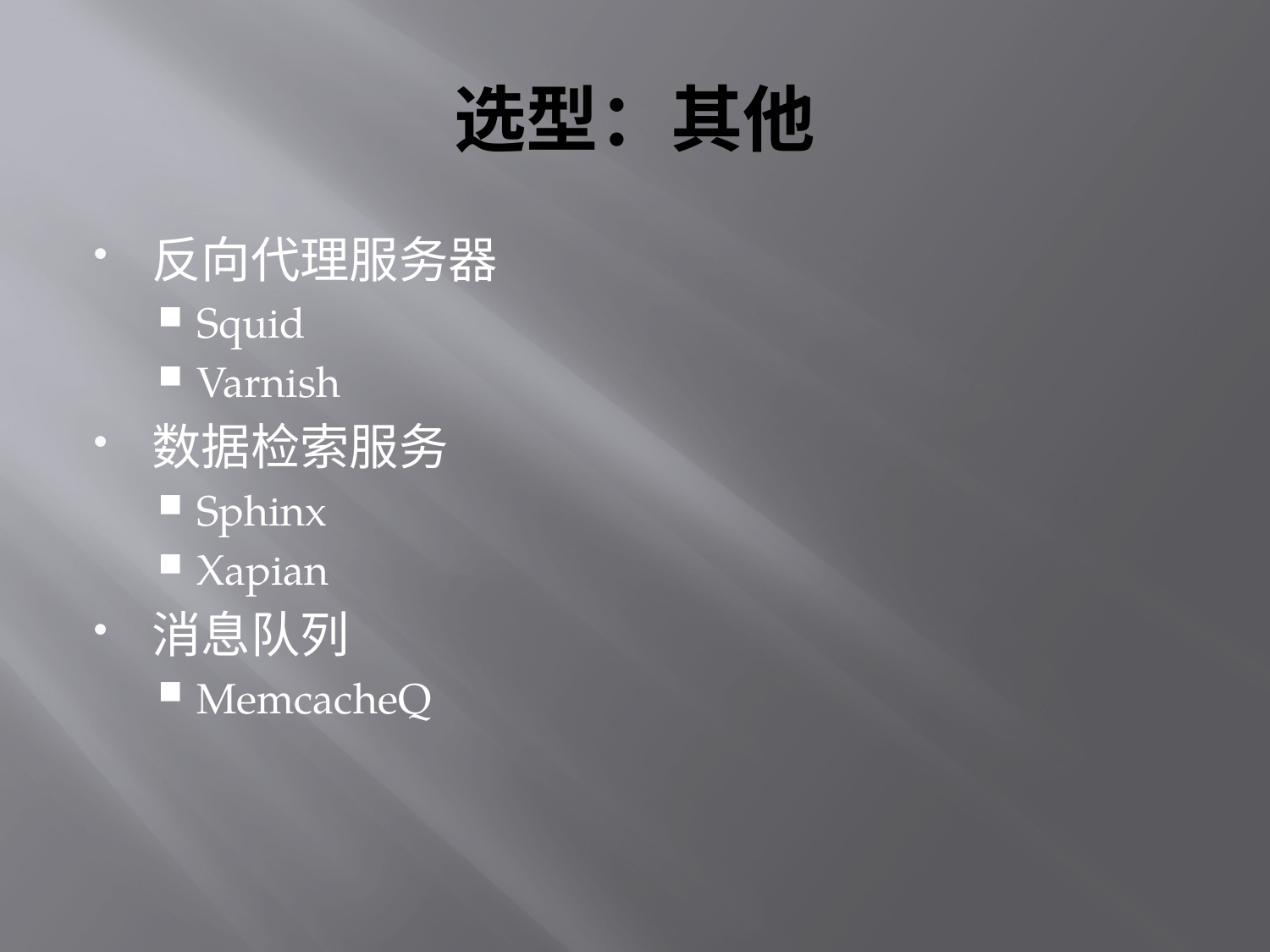

# 选型：其他
反向代理服务器
Squid
Varnish
数据检索服务
Sphinx
Xapian
消息队列
MemcacheQ